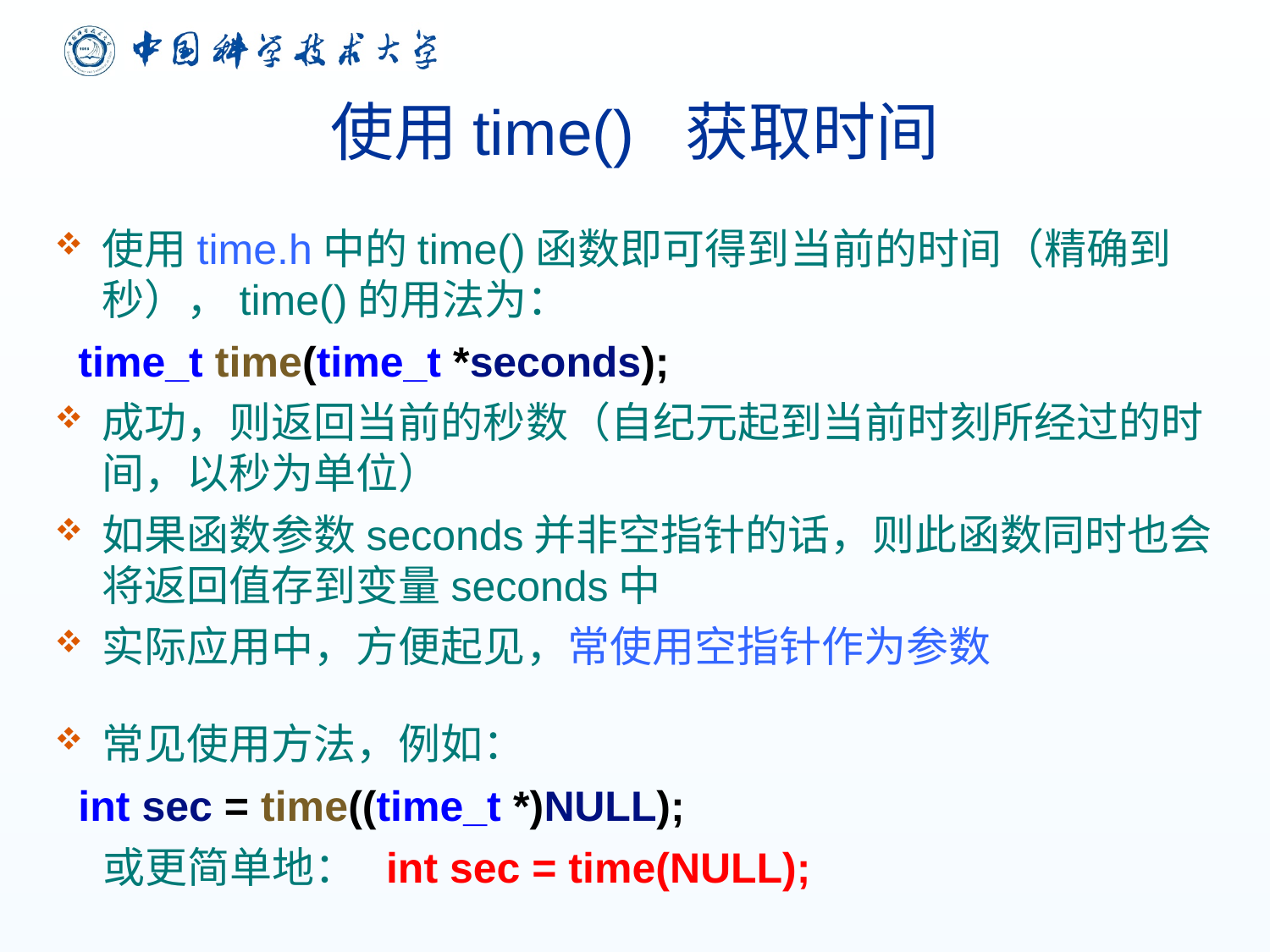

# 使用time()  获取时间
使用time.h中的time()函数即可得到当前的时间（精确到秒），time()的用法为：
  time_t time(time_t *seconds);
成功，则返回当前的秒数（自纪元起到当前时刻所经过的时间，以秒为单位）
如果函数参数seconds并非空指针的话，则此函数同时也会将返回值存到变量seconds中
实际应用中，方便起见，常使用空指针作为参数

常见使用方法，例如：
  int sec = time((time_t *)NULL);
    或更简单地：  int sec = time(NULL);